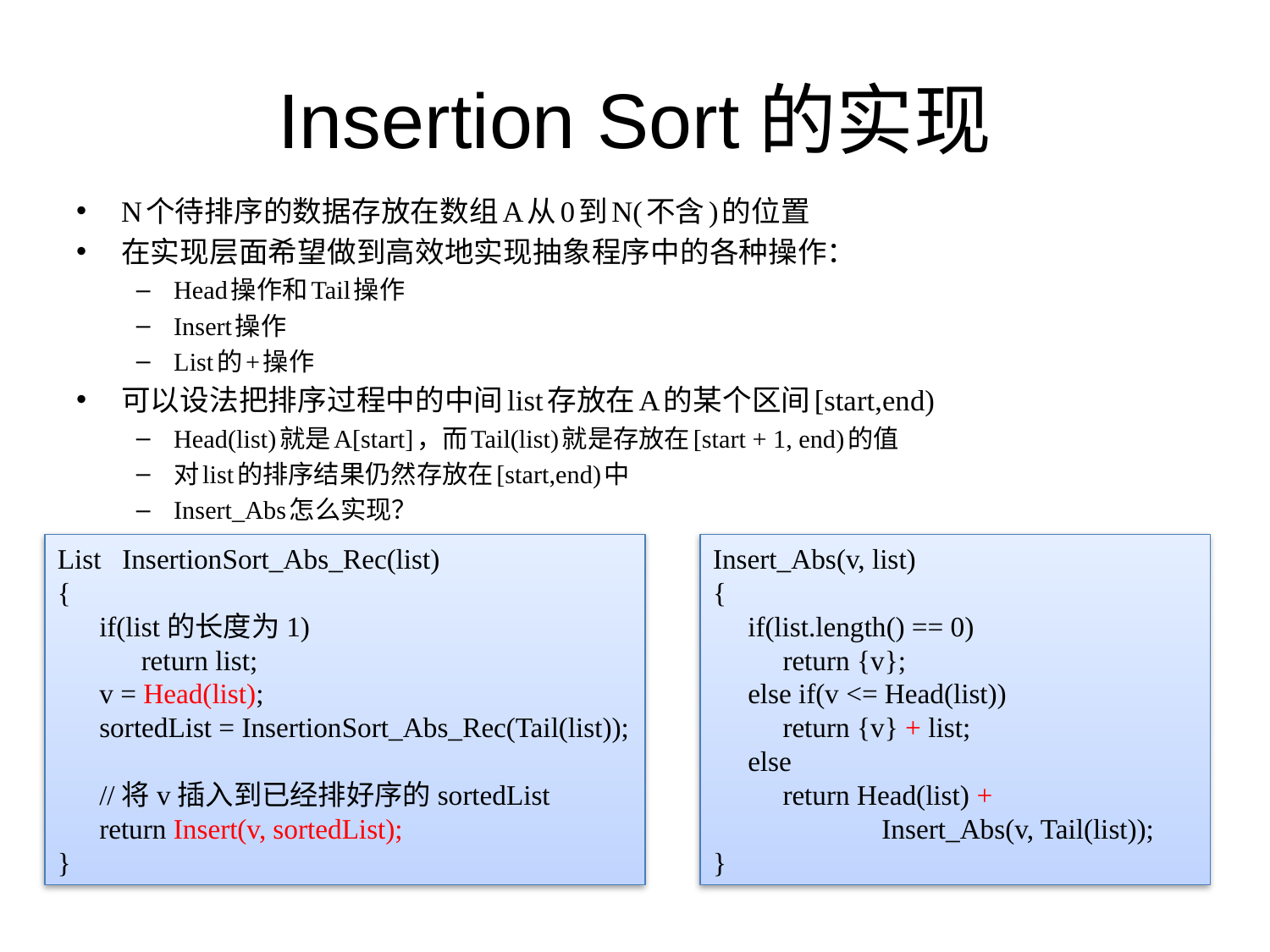

# Insertion Sort的实现
N个待排序的数据存放在数组A从0到N(不含)的位置
在实现层面希望做到高效地实现抽象程序中的各种操作：
Head操作和Tail操作
Insert操作
List的+操作
可以设法把排序过程中的中间list存放在A的某个区间[start,end)
Head(list)就是A[start]，而Tail(list)就是存放在[start + 1, end)的值
对list的排序结果仍然存放在[start,end)中
Insert_Abs怎么实现？
List   InsertionSort_Abs_Rec(list)
{
      if(list的长度为1)
            return list;
      v = Head(list);
      sortedList = InsertionSort_Abs_Rec(Tail(list));

      //将v插入到已经排好序的sortedList
      return Insert(v, sortedList);
}
Insert_Abs(v, list)
{
     if(list.length() == 0)
          return {v};
     else if(v <= Head(list))
          return {v} + list;
     else
          return Head(list) +
	      Insert_Abs(v, Tail(list));
}